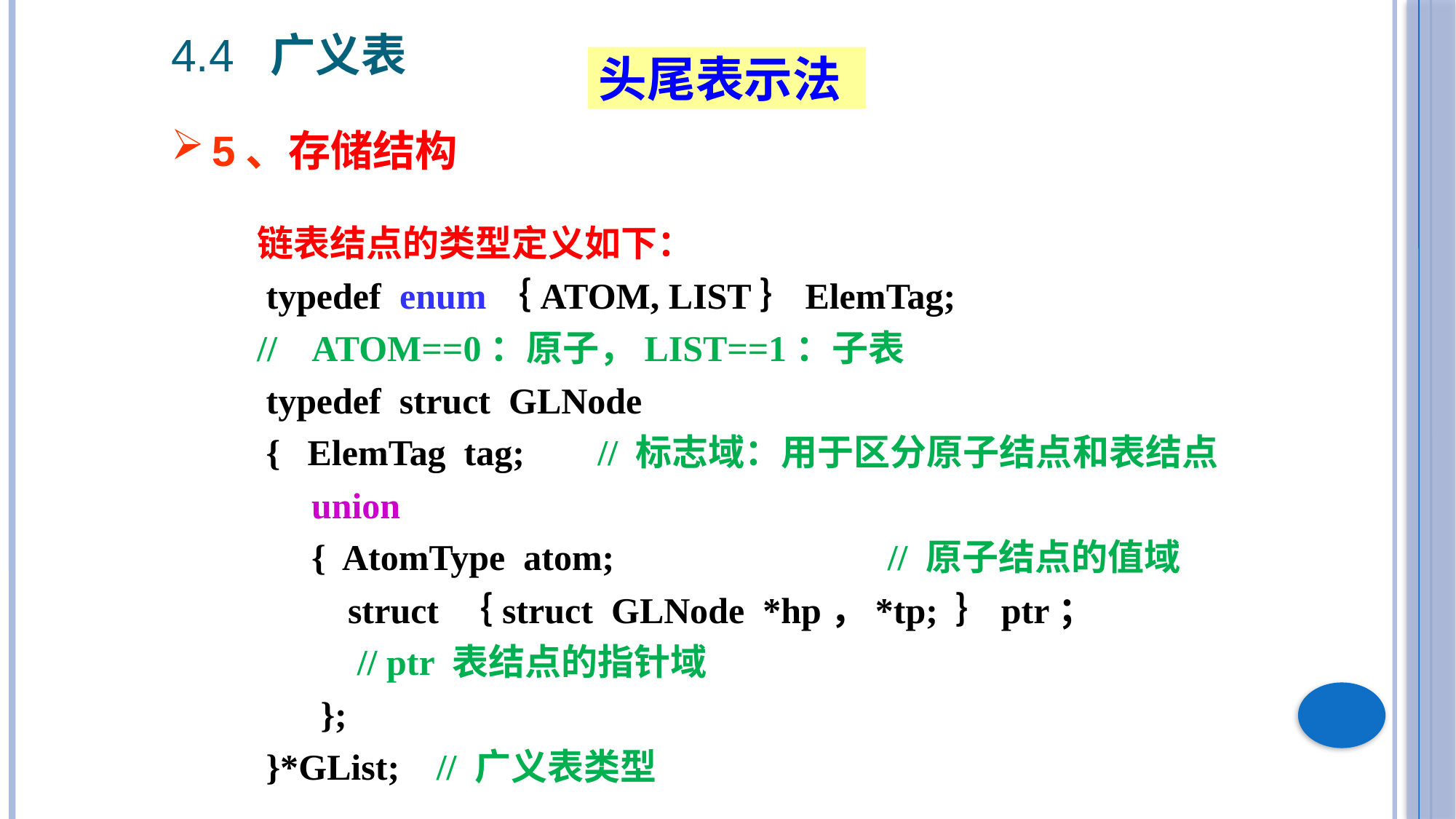

4.4  广义表
头尾表示法
5、存储结构
链表结点的类型定义如下：
 typedef  enum｛ATOM, LIST｝ElemTag;
//    ATOM==0：原子，LIST==1：子表
 typedef  struct  GLNode
 {   ElemTag  tag;        // 标志域：用于区分原子结点和表结点
      union
      {  AtomType  atom;                              // 原子结点的值域
          struct ｛struct  GLNode  *hp，*tp; ｝ptr；
           // ptr 表结点的指针域
       };
 }*GList;    // 广义表类型